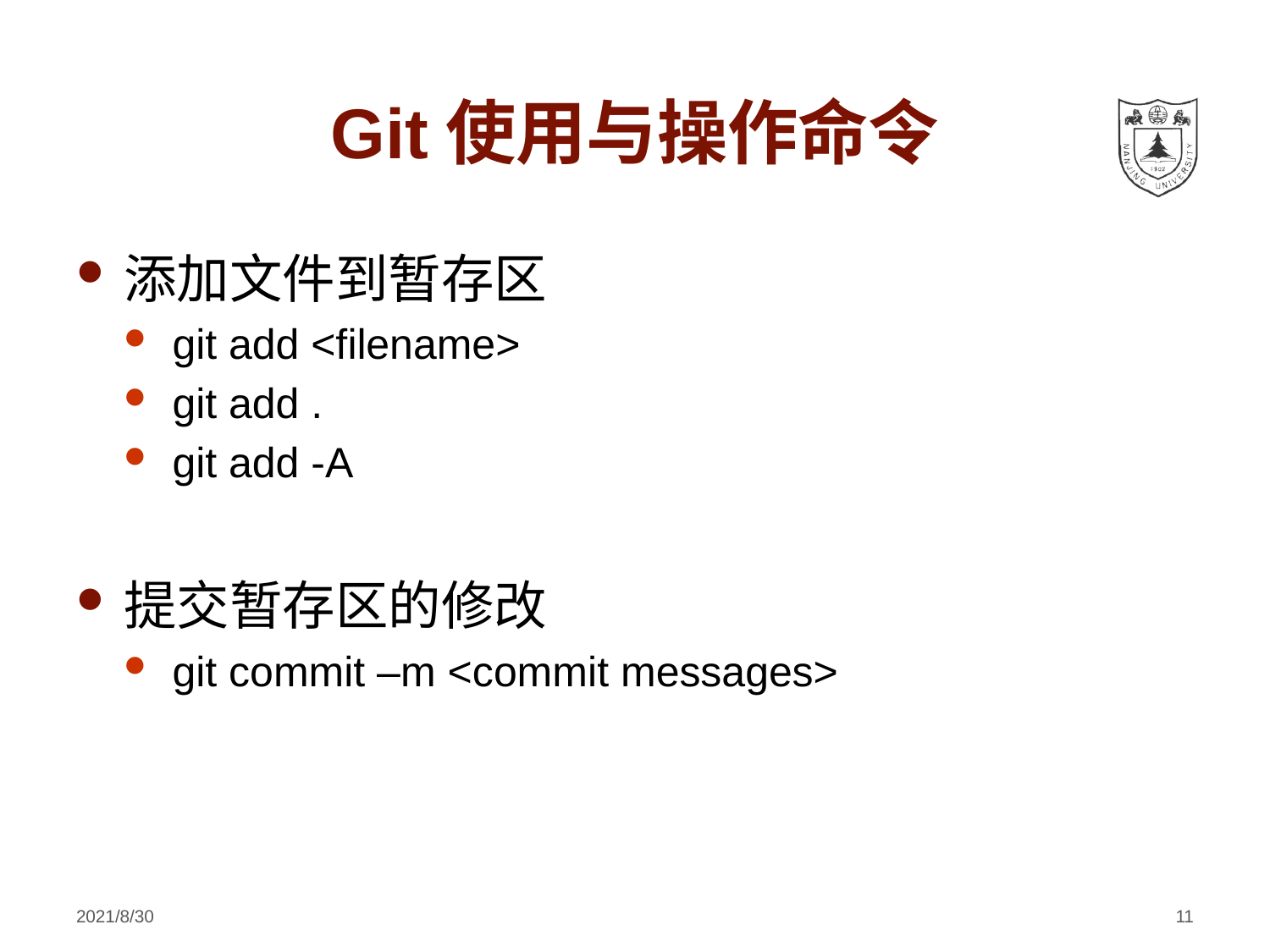

# Git使用与操作命令
添加文件到暂存区
git add <filename>
git add .
git add -A

提交暂存区的修改
git commit –m <commit messages>

2021/8/30

11